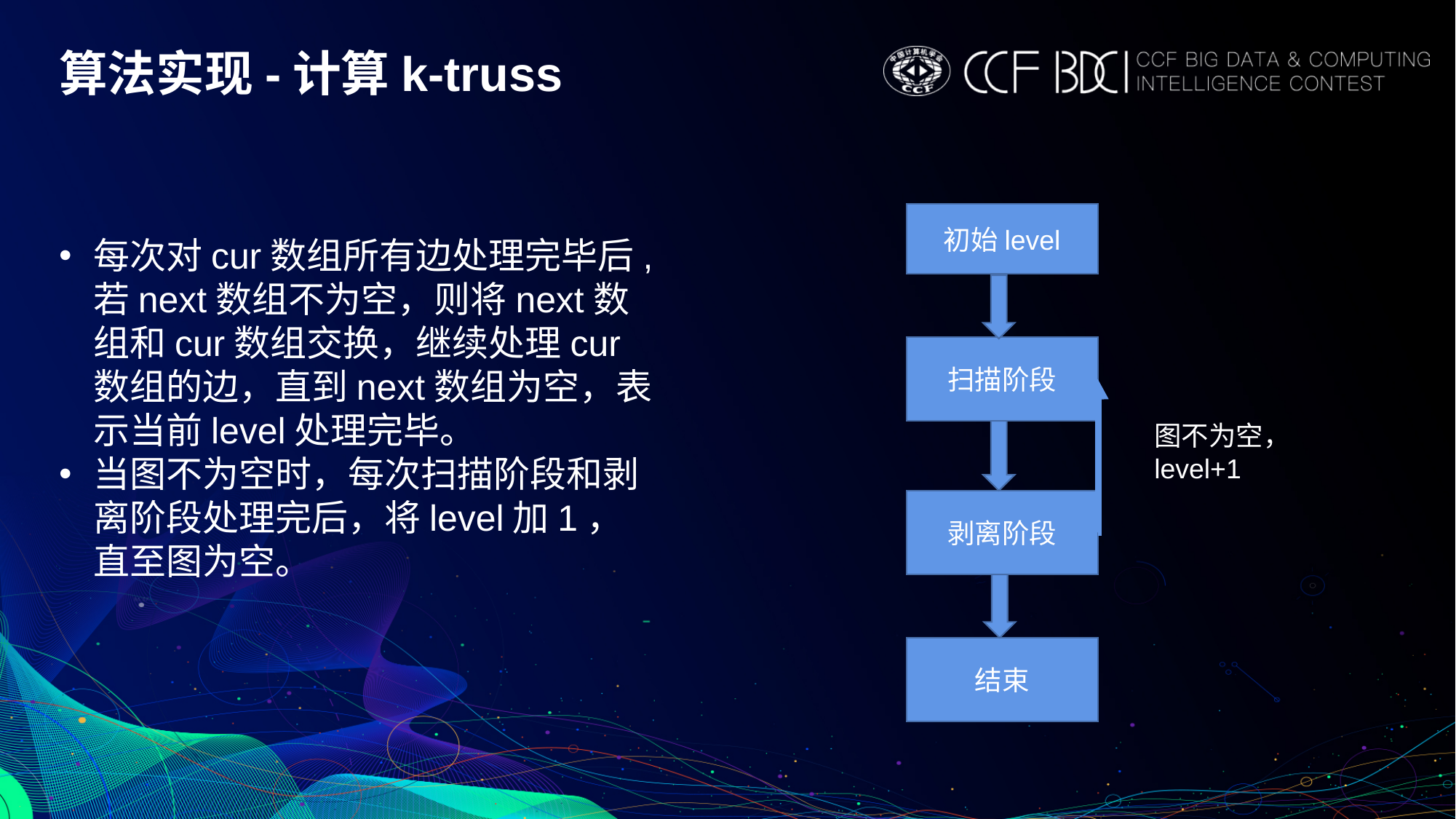

算法实现-计算k-truss
初始level
每次对cur数组所有边处理完毕后,若next数组不为空，则将next数组和cur数组交换，继续处理cur数组的边，直到next数组为空，表示当前level处理完毕。
当图不为空时，每次扫描阶段和剥离阶段处理完后，将level加1，直至图为空。

扫描阶段
图不为空，level+1

剥离阶段

结束